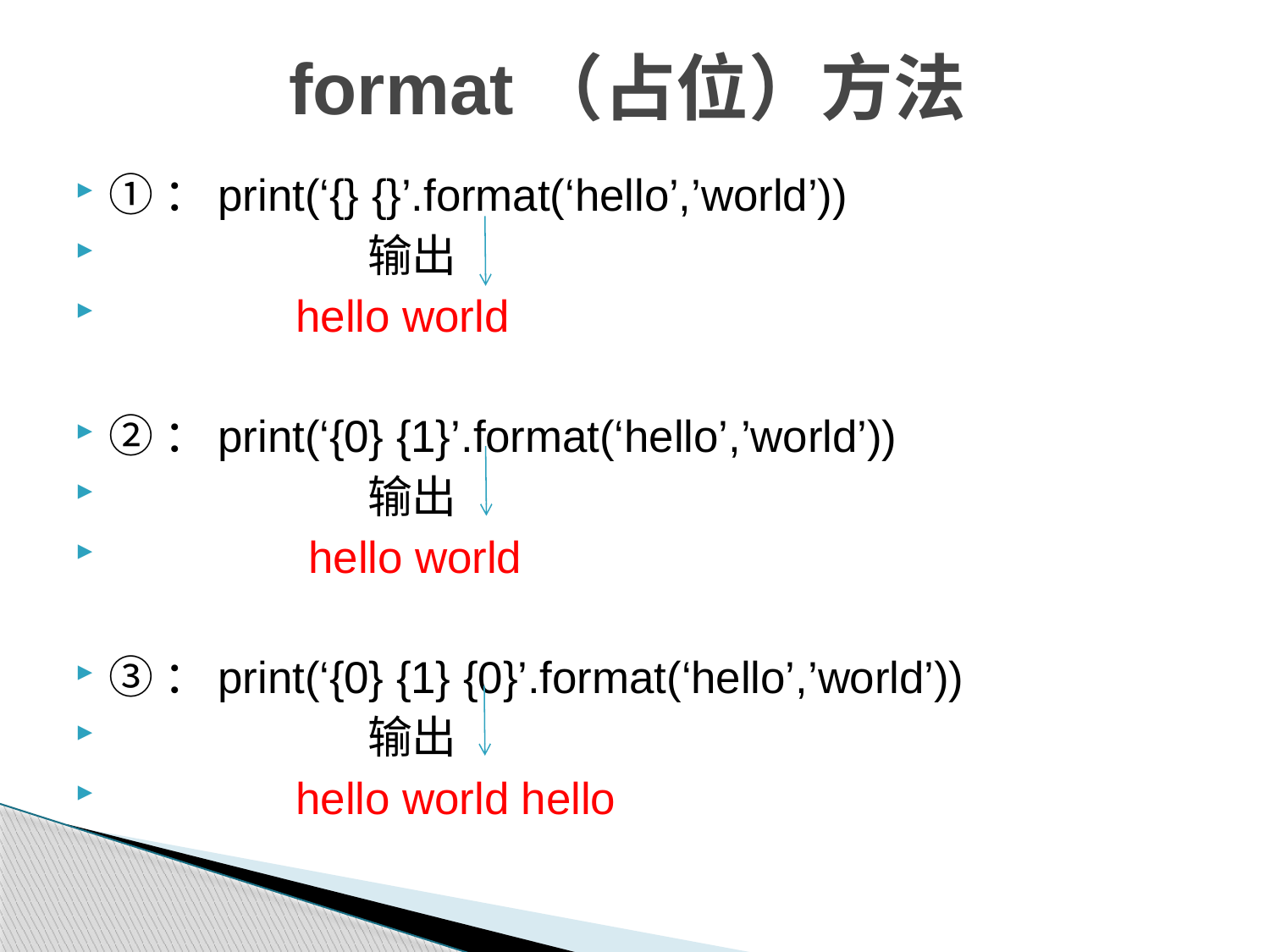

# format（占位）方法
①：print(‘{} {}’.format(‘hello’,’world’))
                         输出
               hello world

②：print(‘{0} {1}’.format(‘hello’,’world’))
                         输出
                hello world

③：print(‘{0} {1} {0}’.format(‘hello’,’world’))
                         输出
               hello world hello